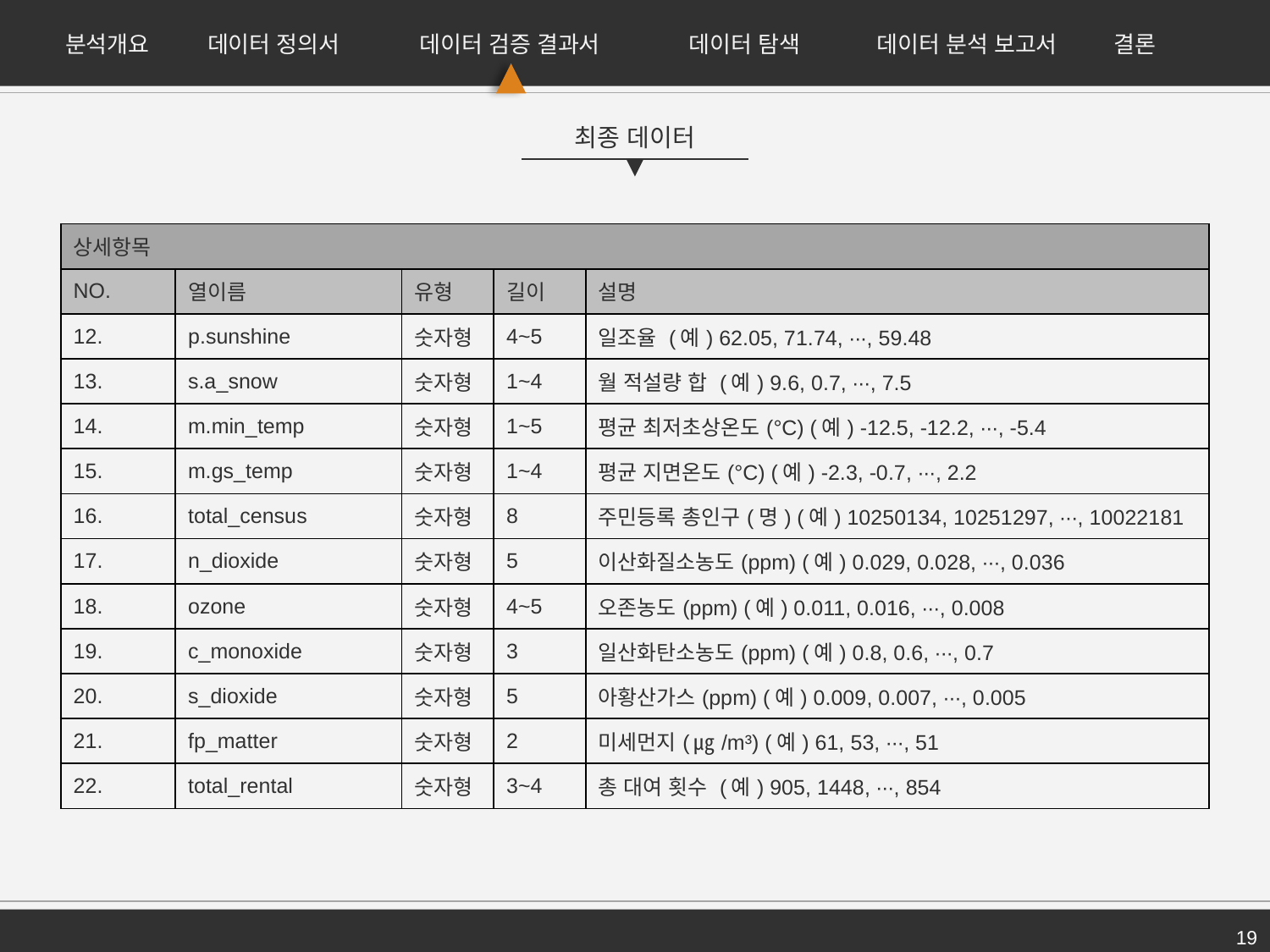

분석개요
데이터 정의서
데이터 검증 결과서
데이터 탐색
데이터 분석 보고서
결론

최종 데이터

| 상세항목 |  |  |  |  |
| --- | --- | --- | --- | --- |
| NO. | 열이름 | 유형 | 길이 | 설명 |
| 12. | p.sunshine | 숫자형 | 4~5 | 일조율 (예) 62.05, 71.74, ∙∙∙, 59.48 |
| 13. | s.a\_snow | 숫자형 | 1~4 | 월 적설량 합 (예) 9.6, 0.7, ∙∙∙, 7.5 |
| 14. | m.min\_temp | 숫자형 | 1~5 | 평균 최저초상온도(°C) (예) -12.5, -12.2, ∙∙∙, -5.4 |
| 15. | m.gs\_temp | 숫자형 | 1~4 | 평균 지면온도(°C) (예) -2.3, -0.7, ∙∙∙, 2.2 |
| 16. | total\_census | 숫자형 | 8 | 주민등록 총인구(명) (예) 10250134, 10251297, ∙∙∙, 10022181 |
| 17. | n\_dioxide | 숫자형 | 5 | 이산화질소농도(ppm) (예) 0.029, 0.028, ∙∙∙, 0.036 |
| 18. | ozone | 숫자형 | 4~5 | 오존농도(ppm) (예) 0.011, 0.016, ∙∙∙, 0.008 |
| 19. | c\_monoxide | 숫자형 | 3 | 일산화탄소농도(ppm) (예) 0.8, 0.6, ∙∙∙, 0.7 |
| 20. | s\_dioxide | 숫자형 | 5 | 아황산가스(ppm) (예) 0.009, 0.007, ∙∙∙, 0.005 |
| 21. | fp\_matter | 숫자형 | 2 | 미세먼지(㎍/m³) (예) 61, 53, ∙∙∙, 51 |
| 22. | total\_rental | 숫자형 | 3~4 | 총 대여 횟수 (예) 905, 1448, ∙∙∙, 854 |

19